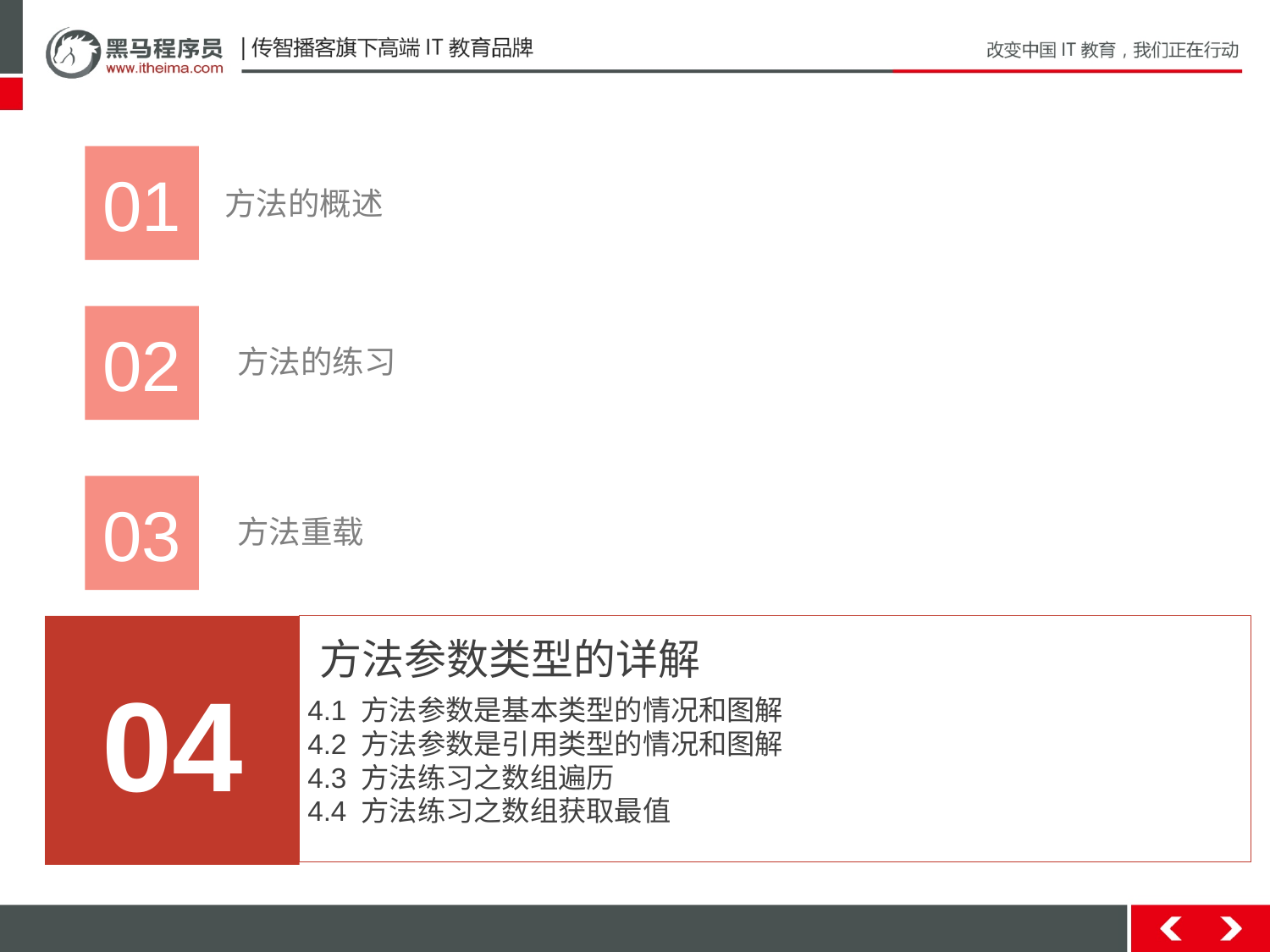

01
 方法的概述

02
方法的练习

03
方法重载

04

方法参数类型的详解
4.1 方法参数是基本类型的情况和图解
4.2 方法参数是引用类型的情况和图解
4.3 方法练习之数组遍历
4.4 方法练习之数组获取最值